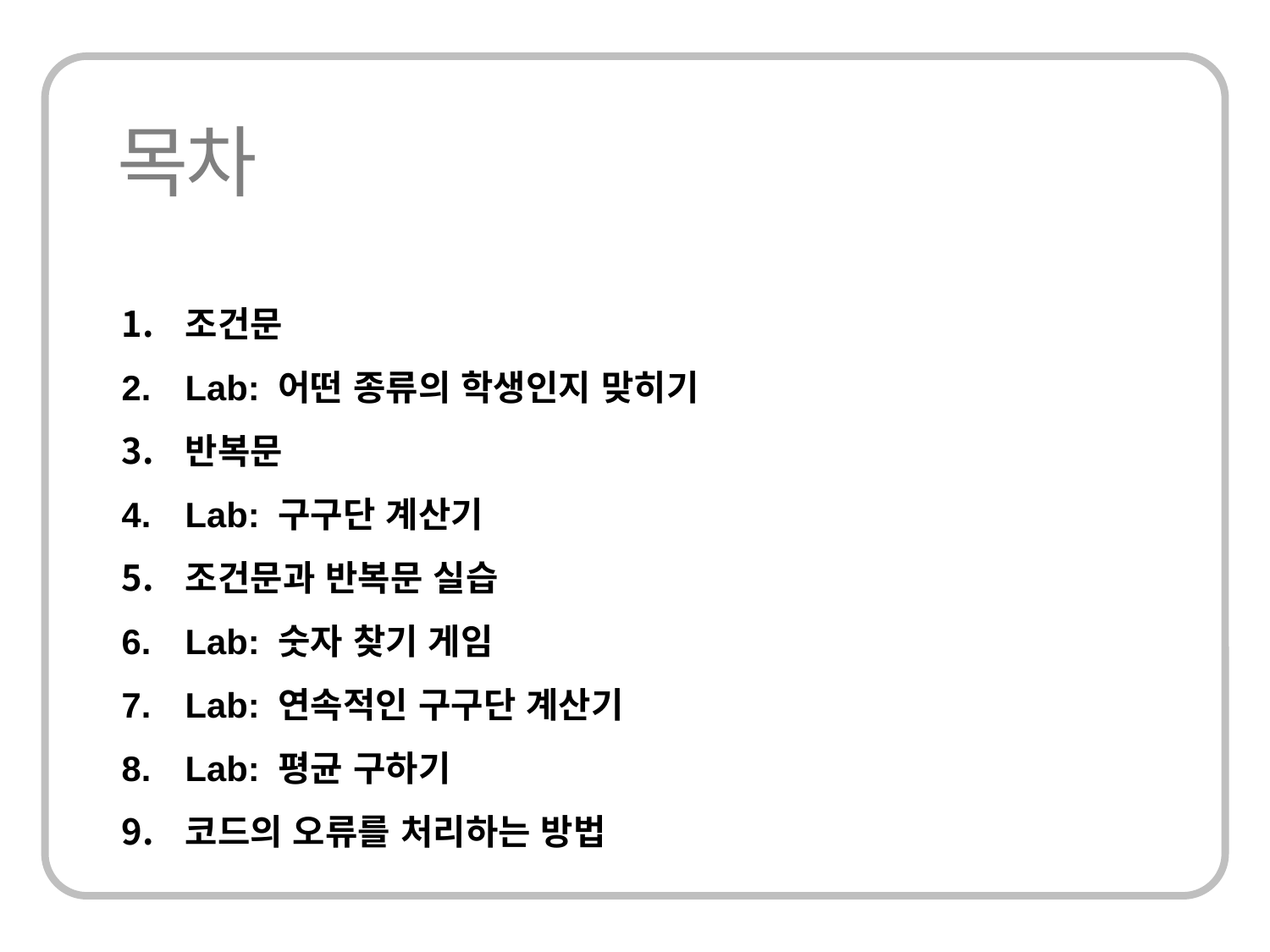

조건문
Lab: 어떤 종류의 학생인지 맞히기
반복문
Lab: 구구단 계산기
조건문과 반복문 실습
Lab: 숫자 찾기 게임
Lab: 연속적인 구구단 계산기
Lab: 평균 구하기
코드의 오류를 처리하는 방법